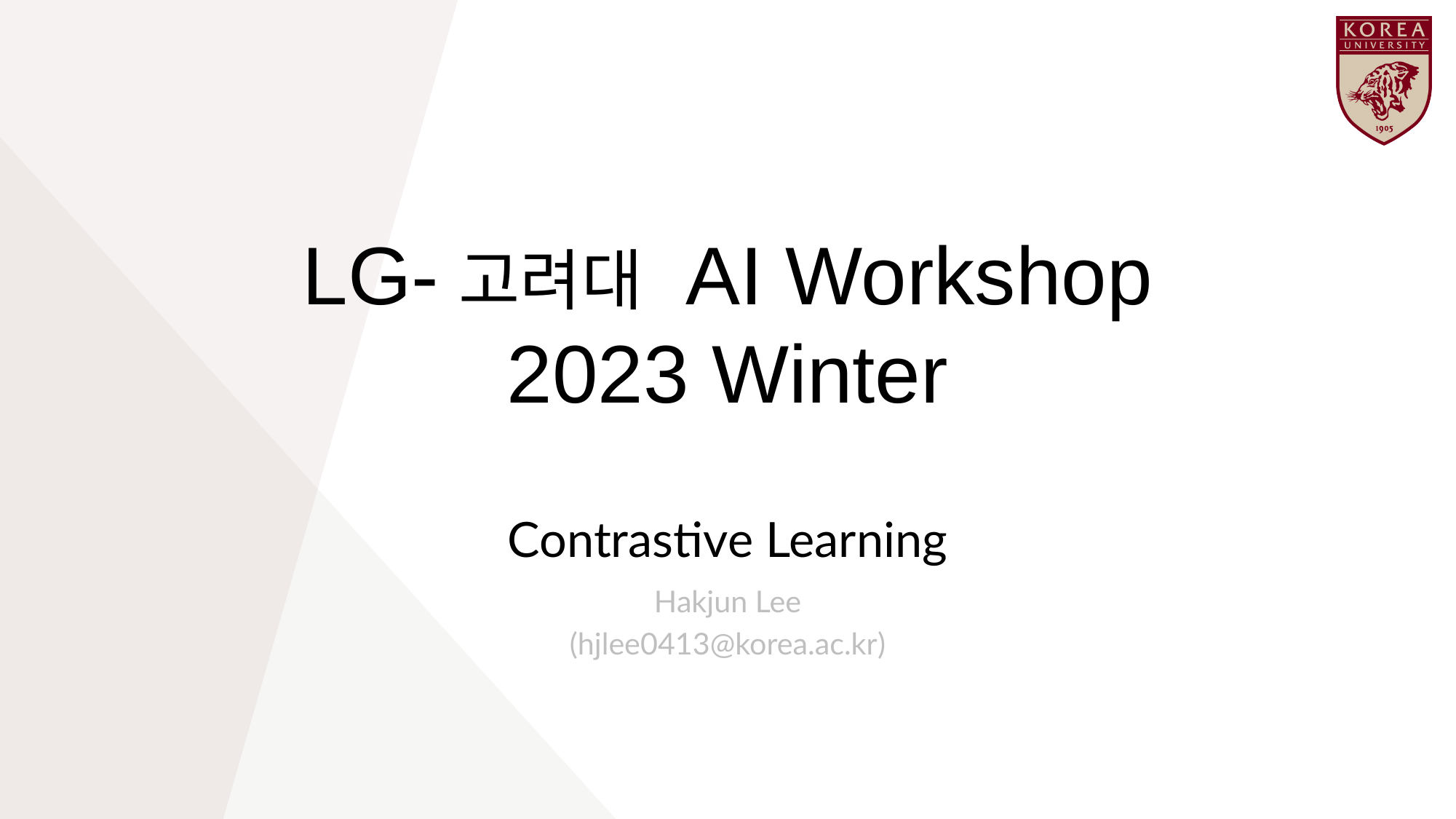

# LG-고려대 AI Workshop 2023 Winter
Contrastive Learning
Hakjun Lee
(hjlee0413@korea.ac.kr)